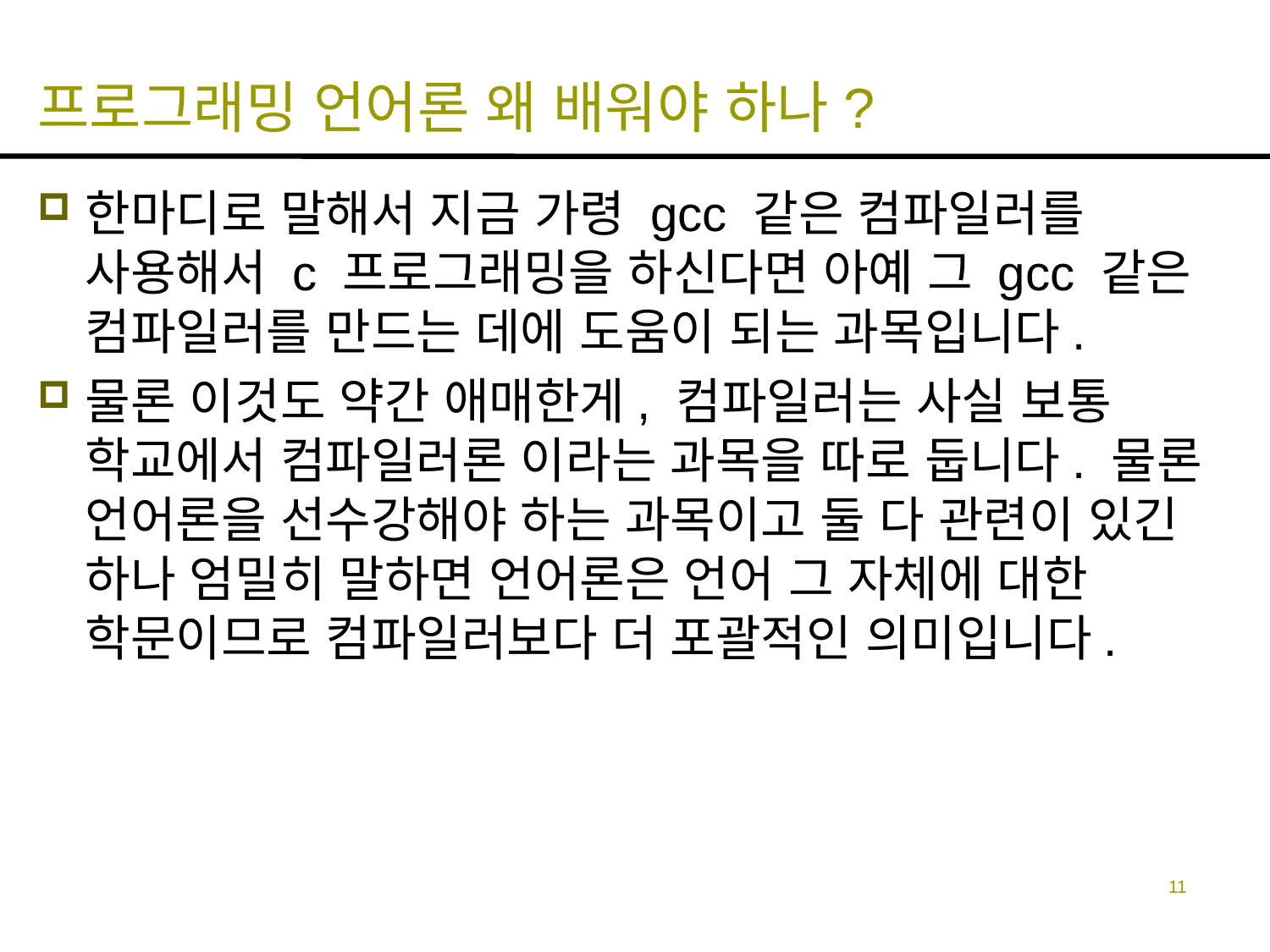

# 프로그래밍 언어론 왜 배워야 하나?
한마디로 말해서 지금 가령 gcc 같은 컴파일러를 사용해서 c 프로그래밍을 하신다면 아예 그 gcc 같은 컴파일러를 만드는 데에 도움이 되는 과목입니다.
물론 이것도 약간 애매한게, 컴파일러는 사실 보통 학교에서 컴파일러론 이라는 과목을 따로 둡니다. 물론 언어론을 선수강해야 하는 과목이고 둘 다 관련이 있긴 하나 엄밀히 말하면 언어론은 언어 그 자체에 대한 학문이므로 컴파일러보다 더 포괄적인 의미입니다.
11